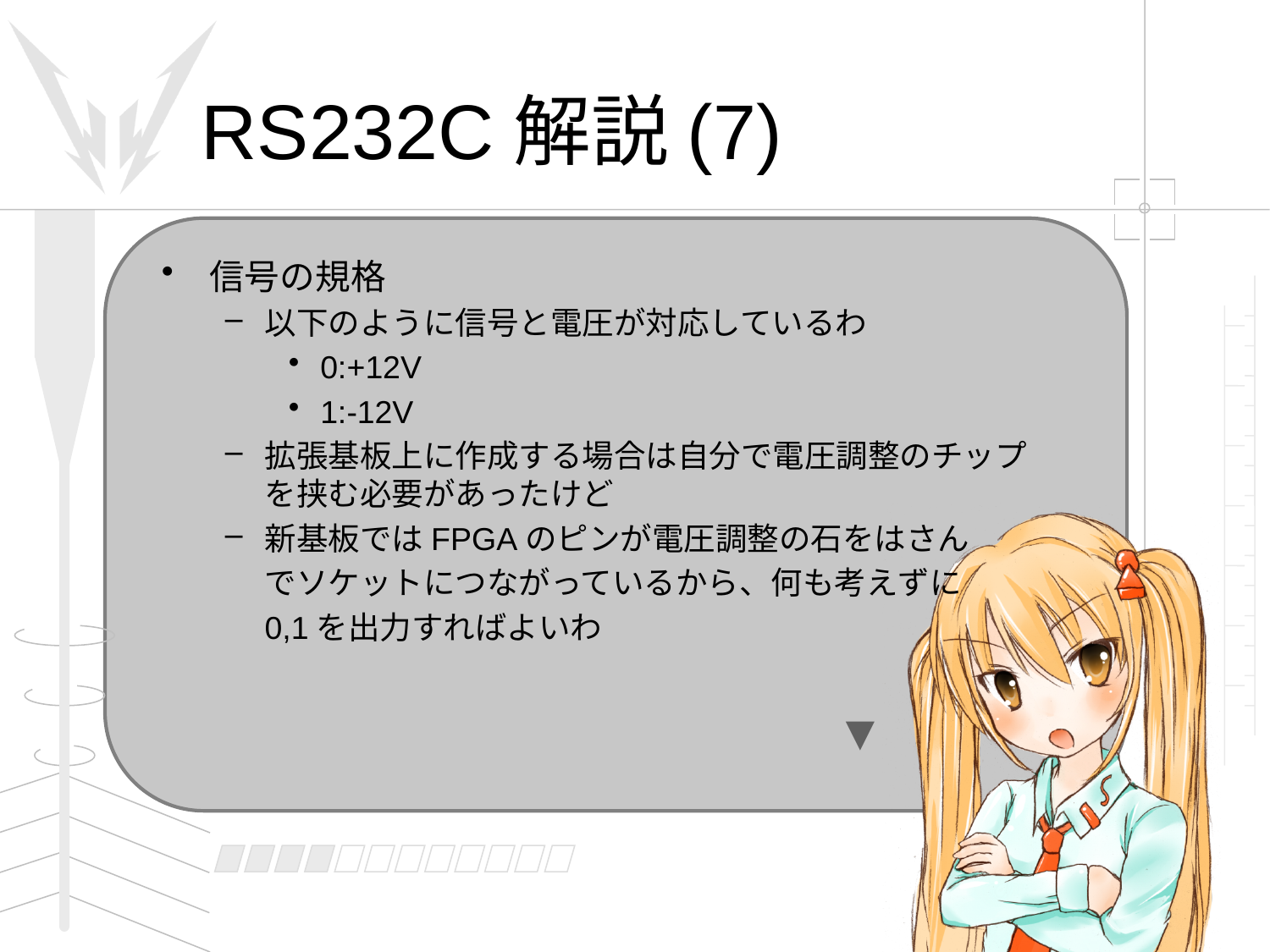

# RS232C解説(7)
信号の規格
以下のように信号と電圧が対応しているわ
0:+12V
1:-12V
拡張基板上に作成する場合は自分で電圧調整のチップを挟む必要があったけど
新基板ではFPGAのピンが電圧調整の石をはさん
	でソケットにつながっているから、何も考えずに
	0,1を出力すればよいわ